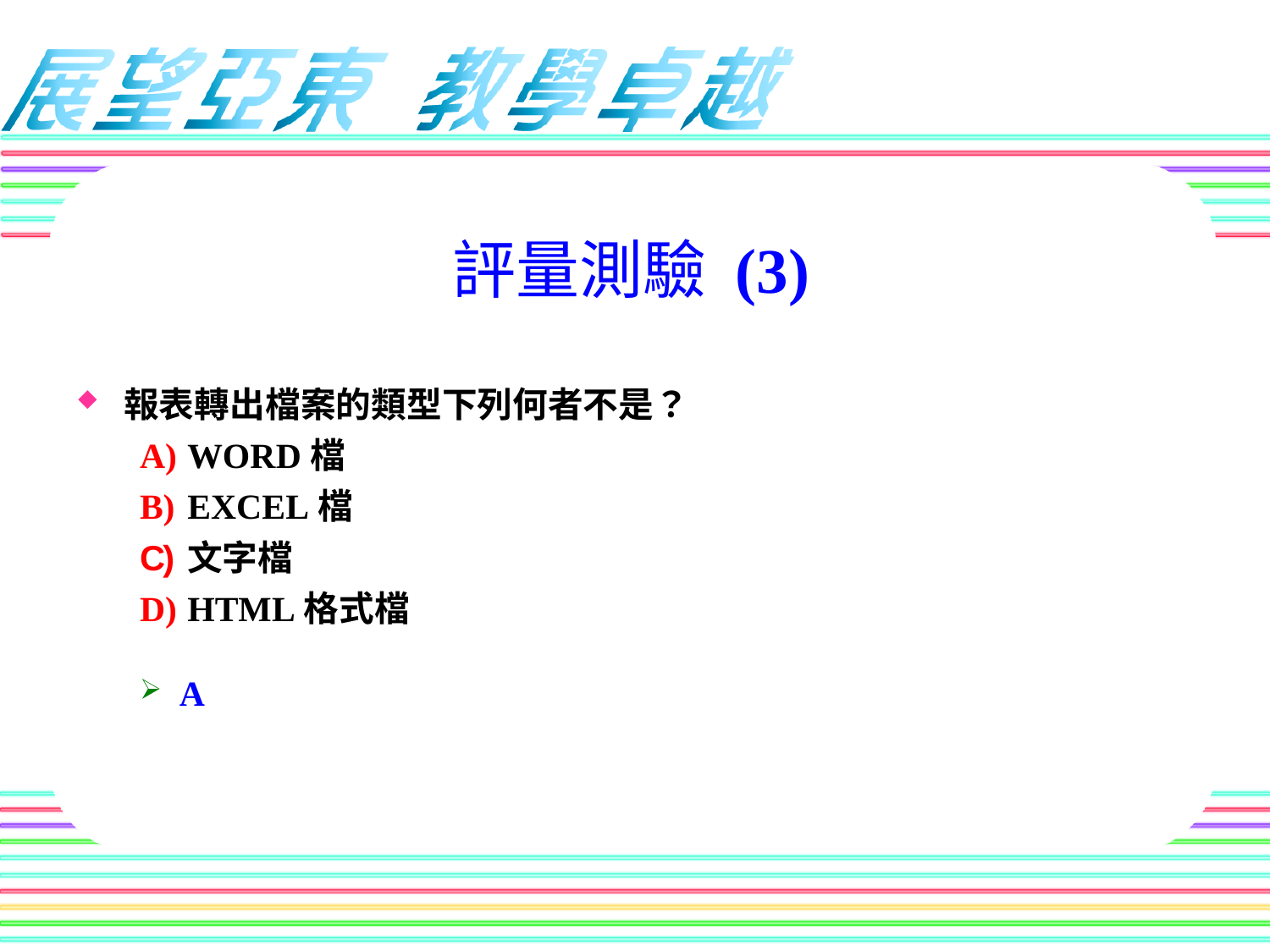

評量測驗 (3)
報表轉出檔案的類型下列何者不是？
WORD檔
EXCEL檔
文字檔
HTML格式檔
A